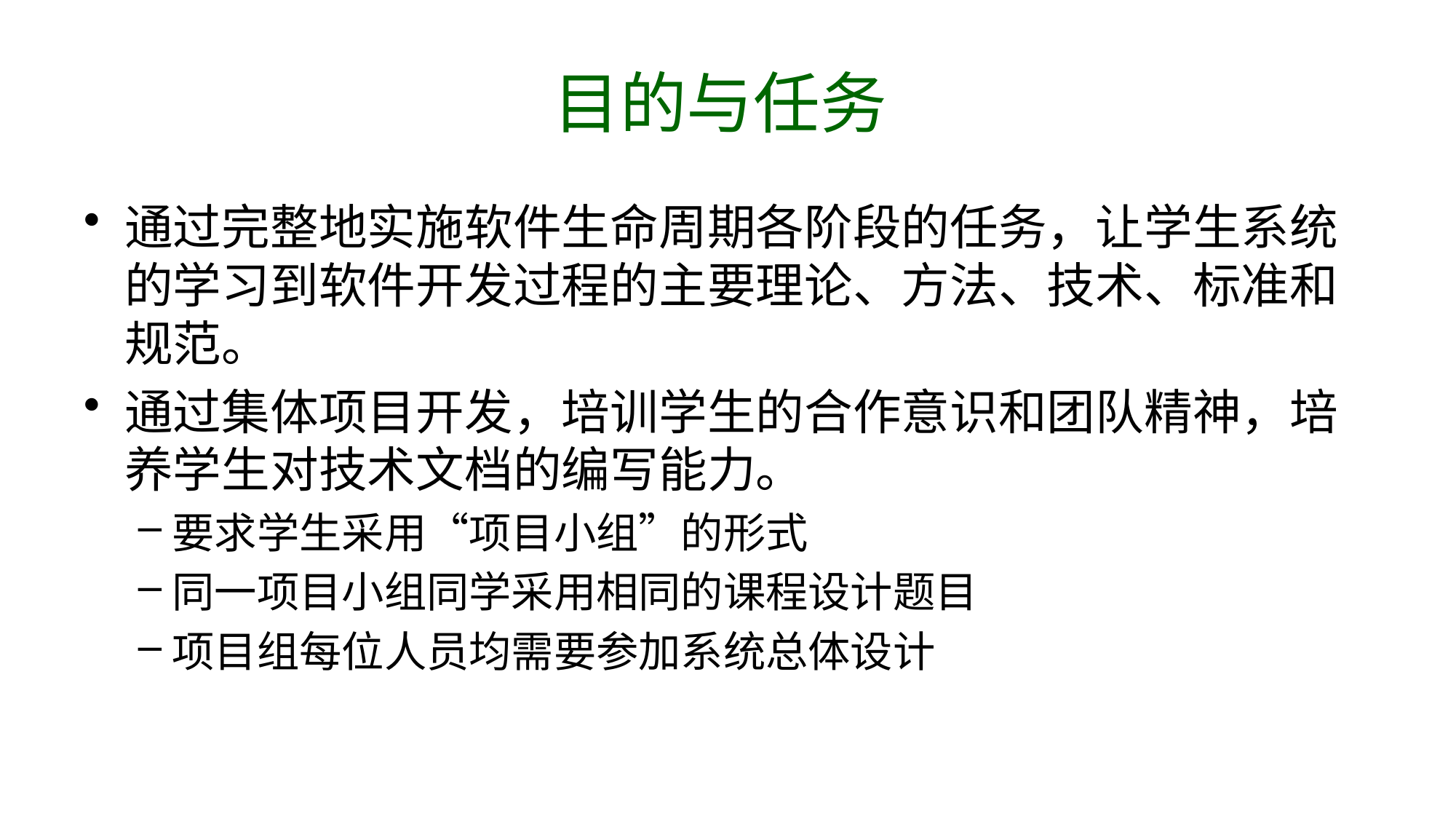

# 目的与任务
通过完整地实施软件生命周期各阶段的任务，让学生系统的学习到软件开发过程的主要理论、方法、技术、标准和规范。
通过集体项目开发，培训学生的合作意识和团队精神，培养学生对技术文档的编写能力。
要求学生采用“项目小组”的形式
同一项目小组同学采用相同的课程设计题目
项目组每位人员均需要参加系统总体设计